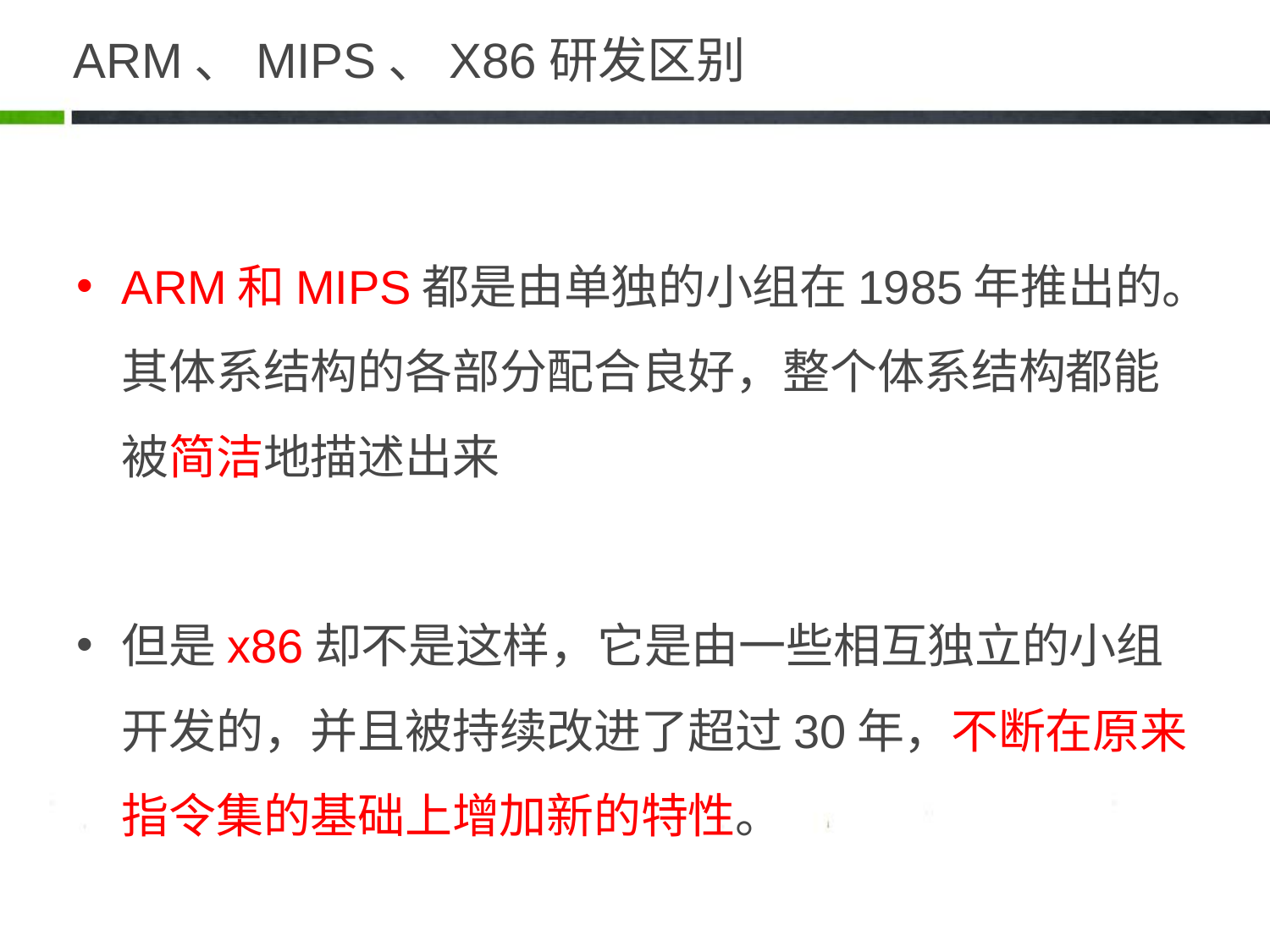

# ARM、MIPS、X86研发区别
ARM和MIPS都是由单独的小组在1985年推出的。其体系结构的各部分配合良好，整个体系结构都能被简洁地描述出来

但是x86却不是这样，它是由一些相互独立的小组开发的，并且被持续改进了超过30年，不断在原来指令集的基础上增加新的特性。
34